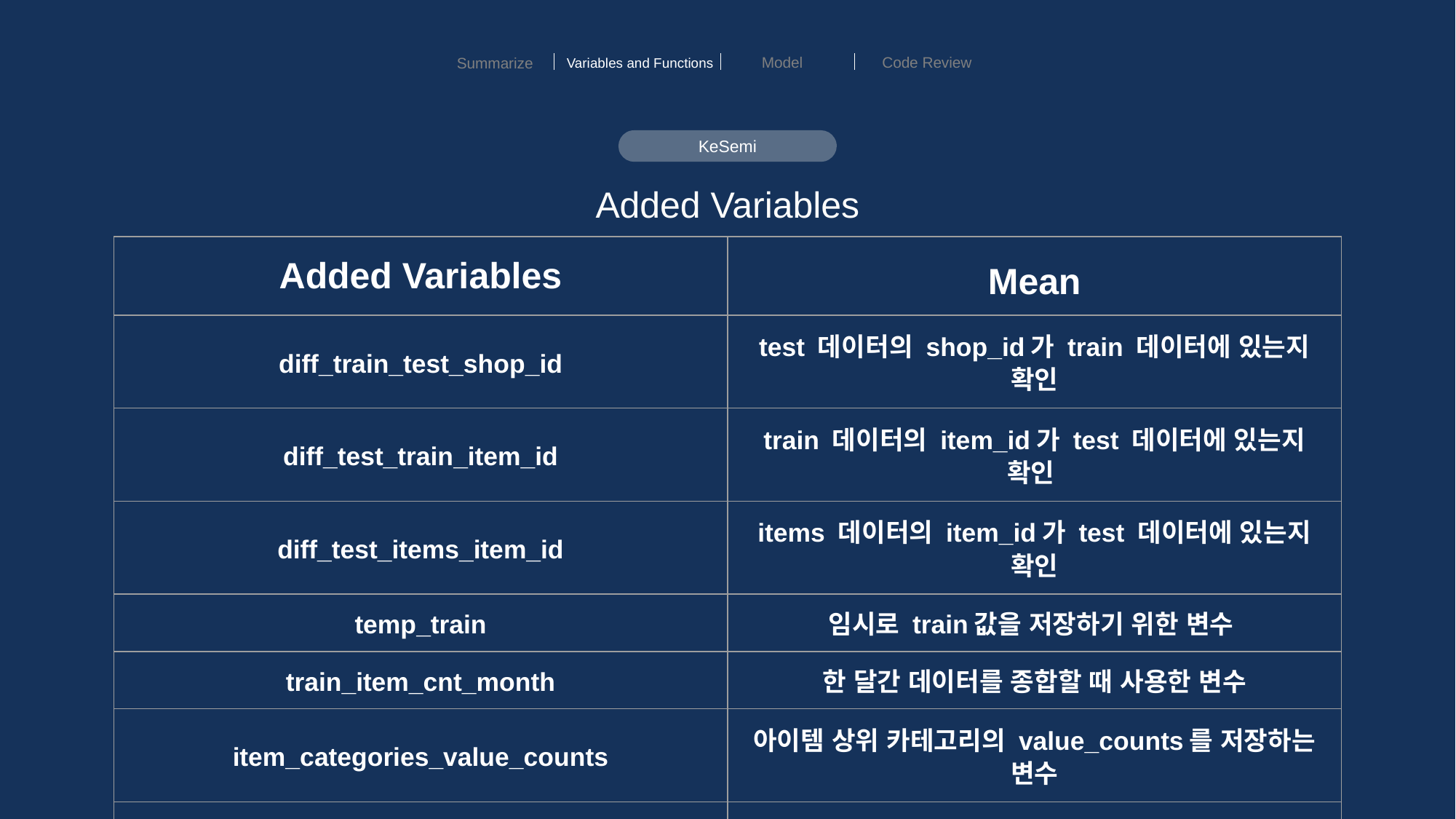

Model
Code Review
Summarize
Variables and Functions

KeSemi
Added Variables
| Added Variables | Mean |
| --- | --- |
| diff\_train\_test\_shop\_id | test 데이터의 shop\_id가 train 데이터에 있는지 확인 |
| diff\_test\_train\_item\_id | train 데이터의 item\_id가 test 데이터에 있는지 확인 |
| diff\_test\_items\_item\_id | items 데이터의 item\_id가 test 데이터에 있는지 확인 |
| temp\_train | 임시로 train값을 저장하기 위한 변수 |
| train\_item\_cnt\_month | 한 달간 데이터를 종합할 때 사용한 변수 |
| item\_categories\_value\_counts | 아이템 상위 카테고리의 value\_counts를 저장하는 변수 |
| base\_feature\_names | pivot 이나 Groupby를 할때 기준이 되는 열이름 입니다. |
| num\_feature\_names | base\_feature\_names의 기준으로 묶을때 연산되는 열이름, 리스트가 아닌 일반 문자열로 변경하였습니다. |